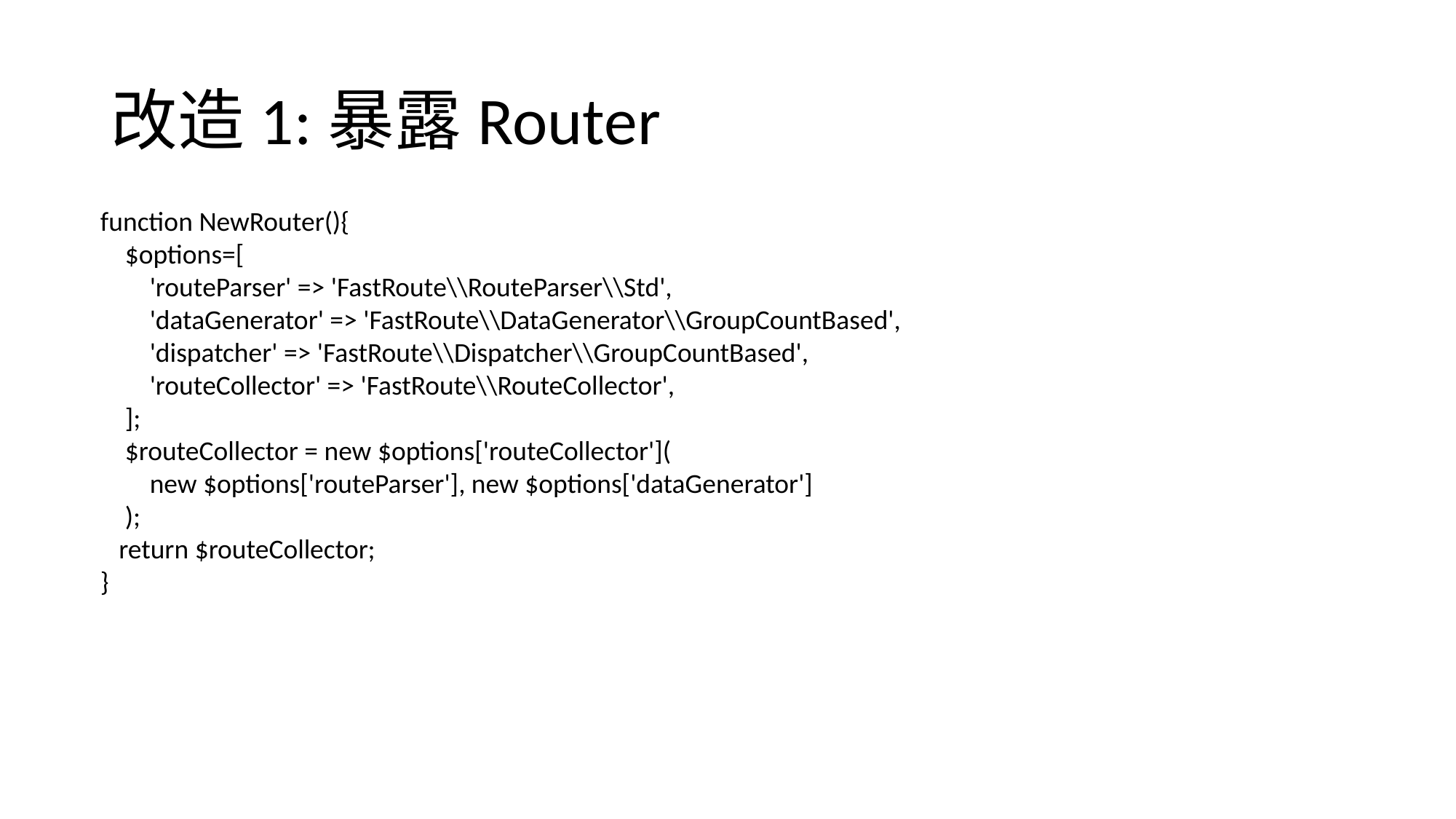

# 改造1:暴露Router
function NewRouter(){
    $options=[
        'routeParser' => 'FastRoute\\RouteParser\\Std',
        'dataGenerator' => 'FastRoute\\DataGenerator\\GroupCountBased',
        'dispatcher' => 'FastRoute\\Dispatcher\\GroupCountBased',
        'routeCollector' => 'FastRoute\\RouteCollector',
    ];
    $routeCollector = new $options['routeCollector'](
        new $options['routeParser'], new $options['dataGenerator']
    );
   return $routeCollector;
}